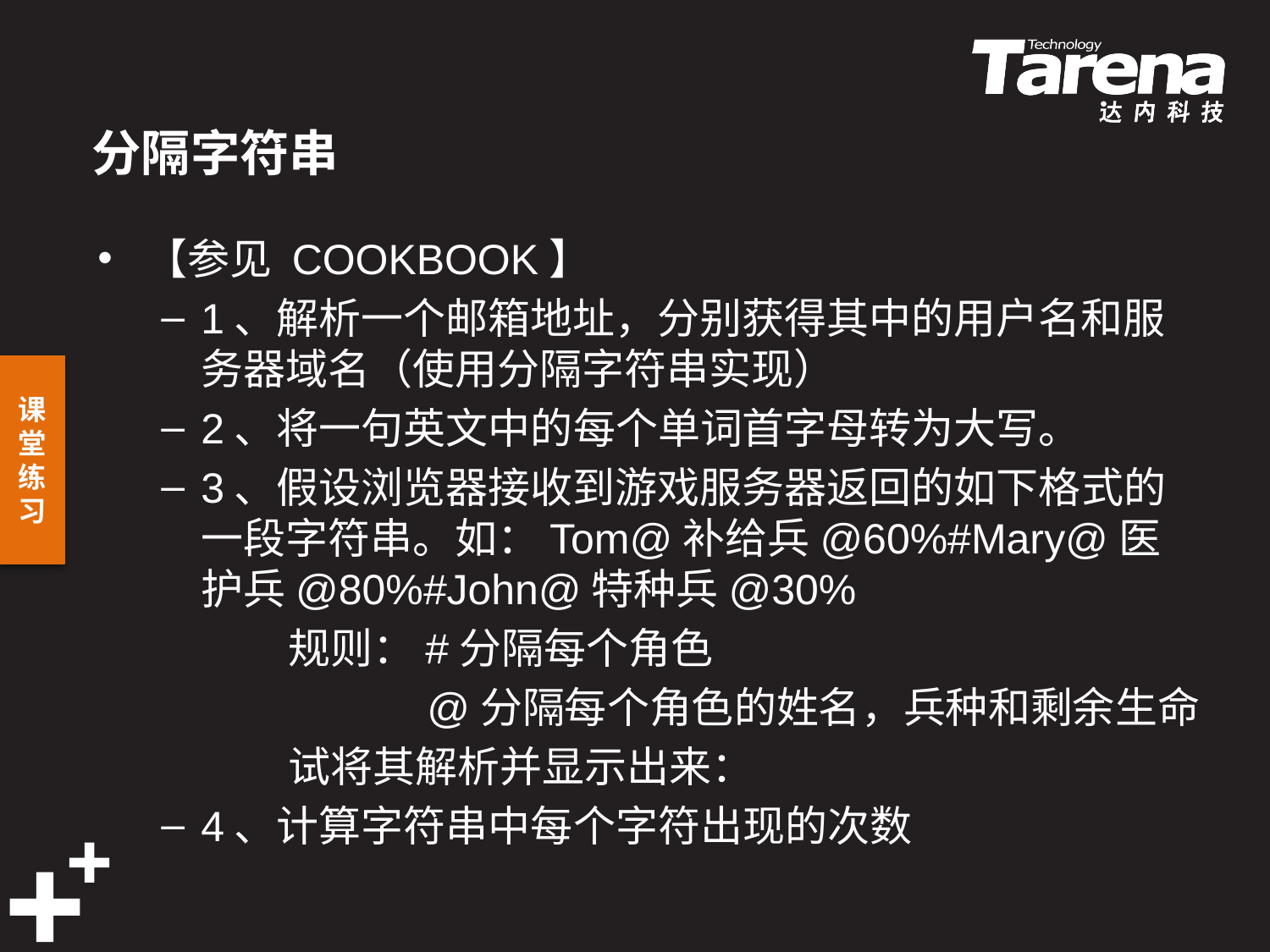

# 分隔字符串
【参见 COOKBOOK】
1、解析一个邮箱地址，分别获得其中的用户名和服务器域名（使用分隔字符串实现）
2、将一句英文中的每个单词首字母转为大写。
3、假设浏览器接收到游戏服务器返回的如下格式的一段字符串。如：Tom@补给兵@60%#Mary@医护兵@80%#John@特种兵@30%
	规则：#分隔每个角色
		 @分隔每个角色的姓名，兵种和剩余生命
	试将其解析并显示出来：
4、计算字符串中每个字符出现的次数